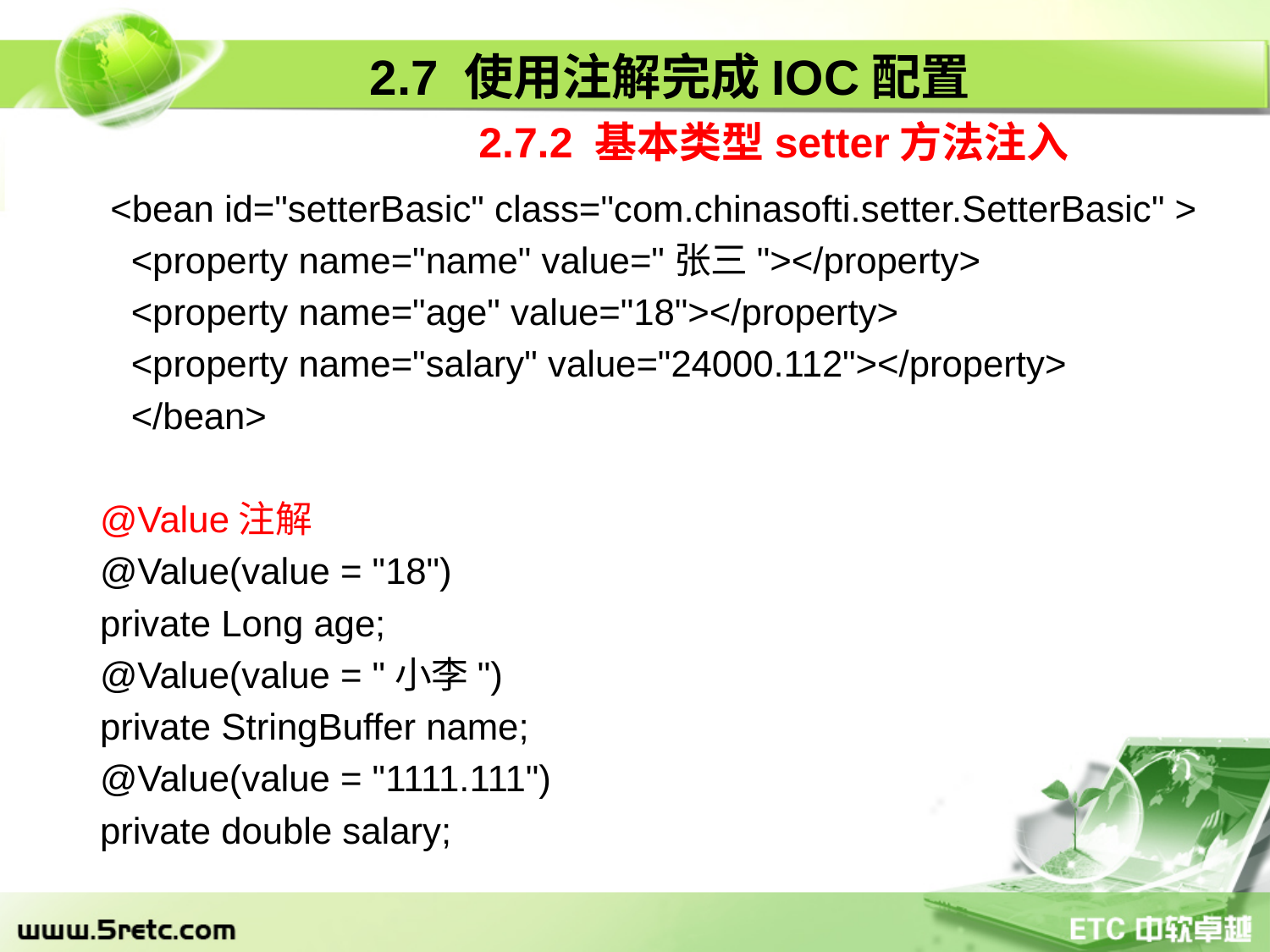

2.7 使用注解完成IOC配置

2.7.2 基本类型setter方法注入

 <bean id="setterBasic" class="com.chinasofti.setter.SetterBasic" >
   <property name="name" value="张三"></property>
   <property name="age" value="18"></property>
   <property name="salary" value="24000.112"></property>
   </bean>

@Value注解
@Value(value = "18")
private Long age;
@Value(value = "小李")
private StringBuffer name;
@Value(value = "1111.111")
private double salary;